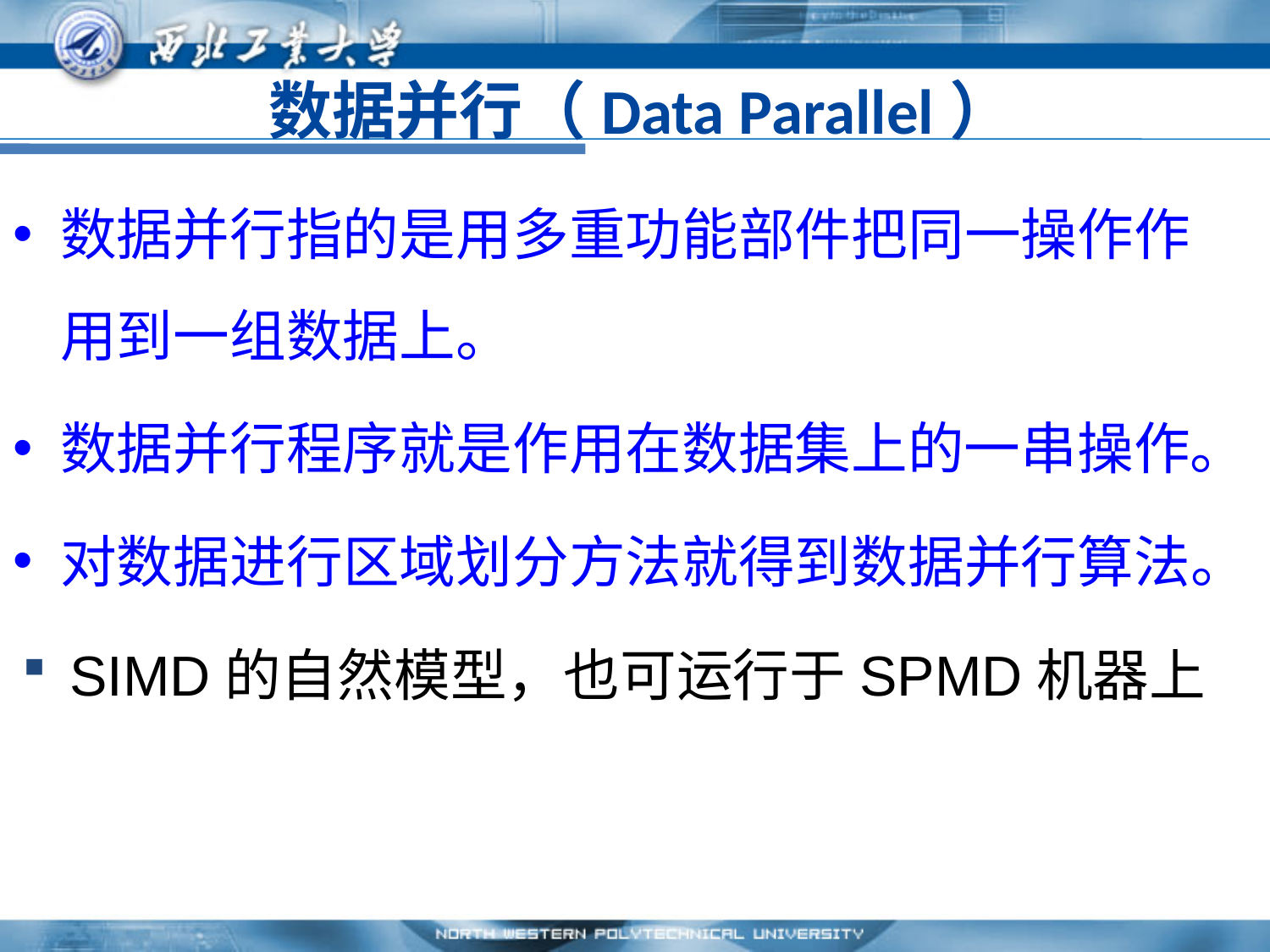

# 数据并行（Data Parallel）
数据并行指的是用多重功能部件把同一操作作用到一组数据上。
数据并行程序就是作用在数据集上的一串操作。
对数据进行区域划分方法就得到数据并行算法。
SIMD的自然模型，也可运行于SPMD机器上